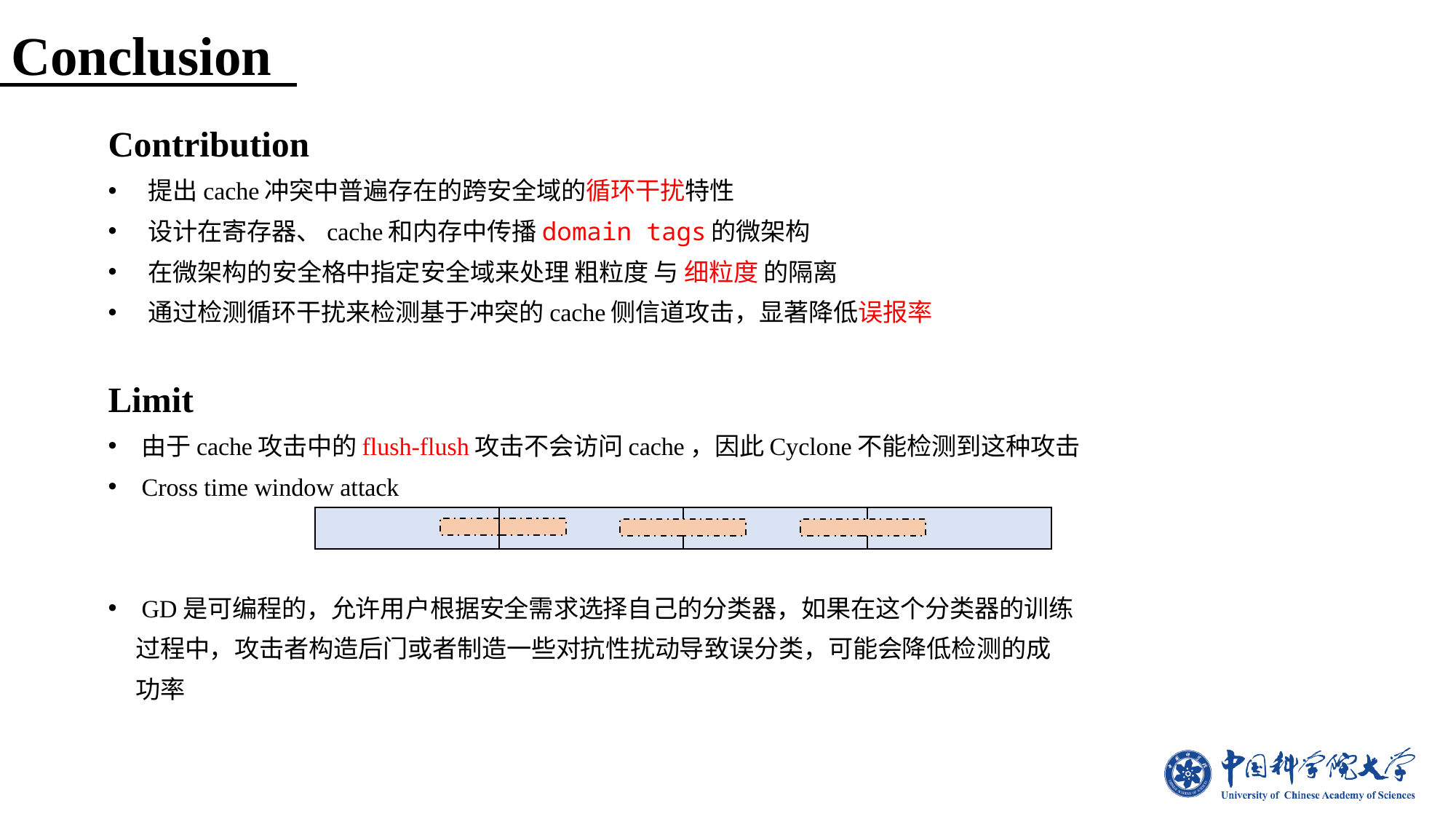

# Conclusion
Contribution
提出cache冲突中普遍存在的跨安全域的循环干扰特性
设计在寄存器、cache和内存中传播domain tags的微架构
在微架构的安全格中指定安全域来处理 粗粒度 与 细粒度 的隔离
通过检测循环干扰来检测基于冲突的cache侧信道攻击，显著降低误报率

Limit
由于cache攻击中的flush-flush攻击不会访问cache，因此Cyclone不能检测到这种攻击
Cross time window attack

GD是可编程的，允许用户根据安全需求选择自己的分类器，如果在这个分类器的训练
    过程中，攻击者构造后门或者制造一些对抗性扰动导致误分类，可能会降低检测的成
    功率